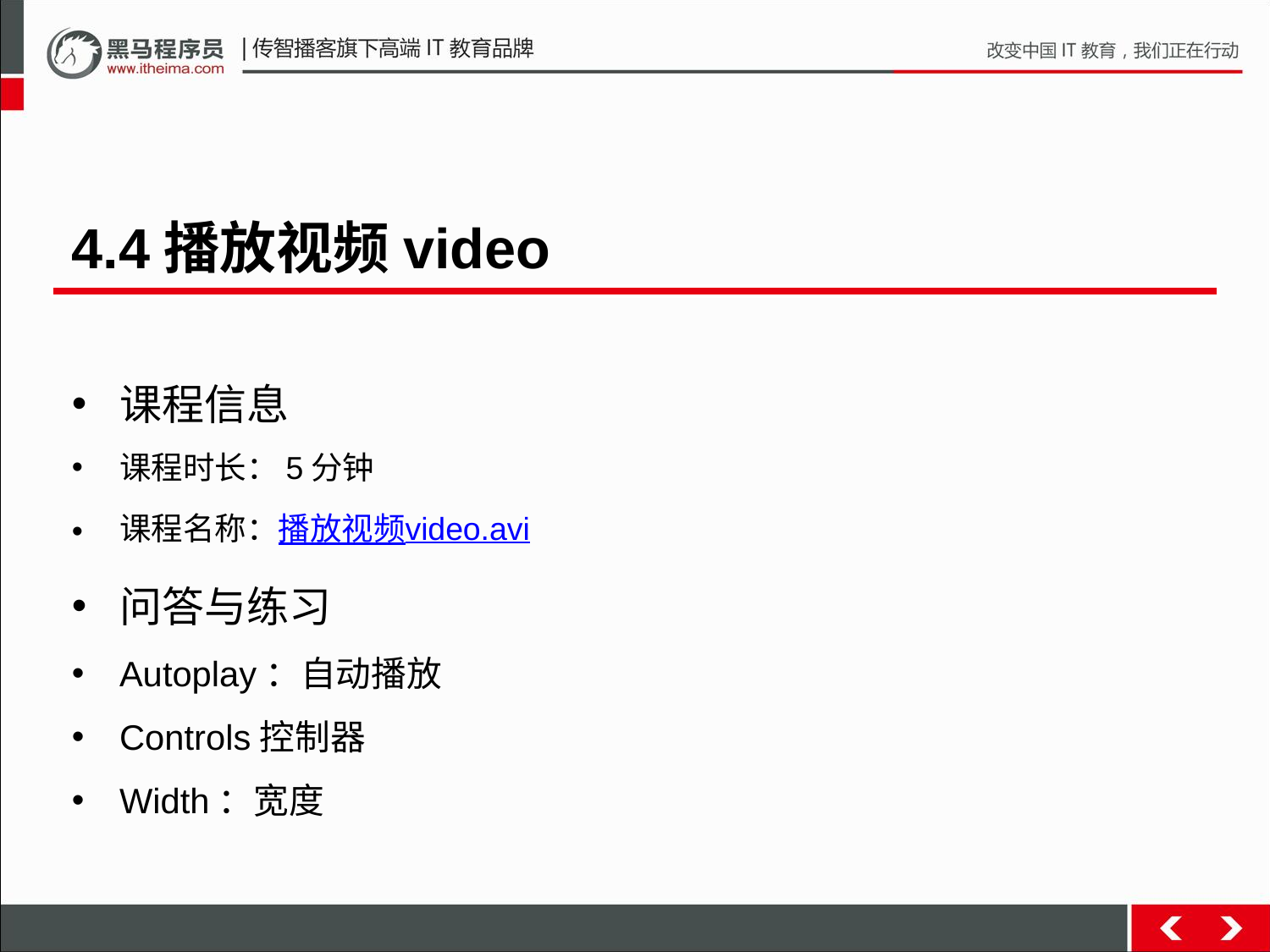

4.4播放视频video
课程信息
课程时长：5分钟
课程名称：播放视频video.avi
问答与练习
Autoplay：自动播放
Controls控制器
Width：宽度